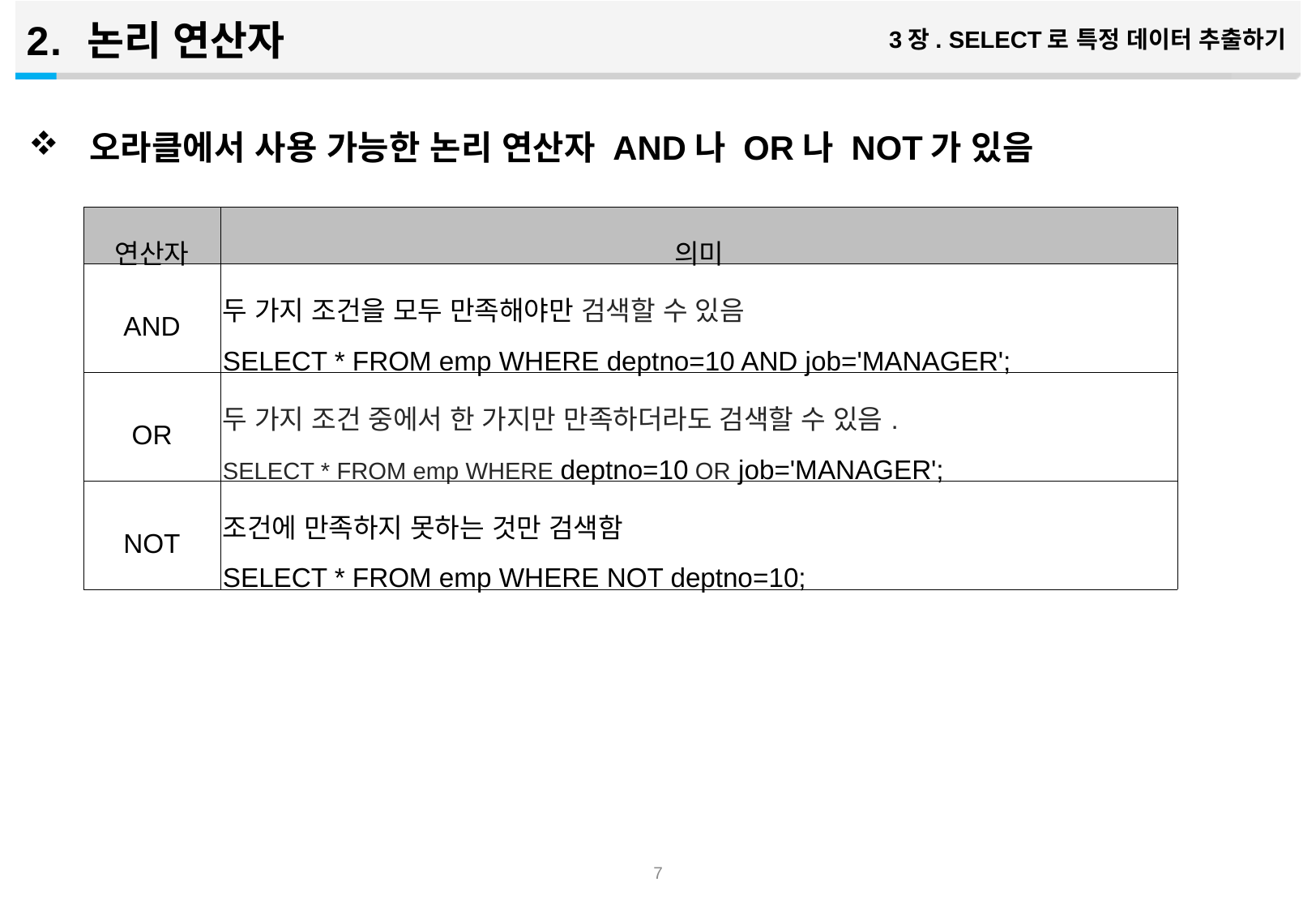

논리 연산자
3장. SELECT로 특정 데이터 추출하기
오라클에서 사용 가능한 논리 연산자 AND나 OR나 NOT가 있음
| 연산자 | 의미 |
| --- | --- |
| AND | 두 가지 조건을 모두 만족해야만 검색할 수 있음 SELECT \* FROM emp WHERE deptno=10 AND job='MANAGER'; |
| OR | 두 가지 조건 중에서 한 가지만 만족하더라도 검색할 수 있음. SELECT \* FROM emp WHERE deptno=10 OR job='MANAGER'; |
| NOT | 조건에 만족하지 못하는 것만 검색함 SELECT \* FROM emp WHERE NOT deptno=10; |
7